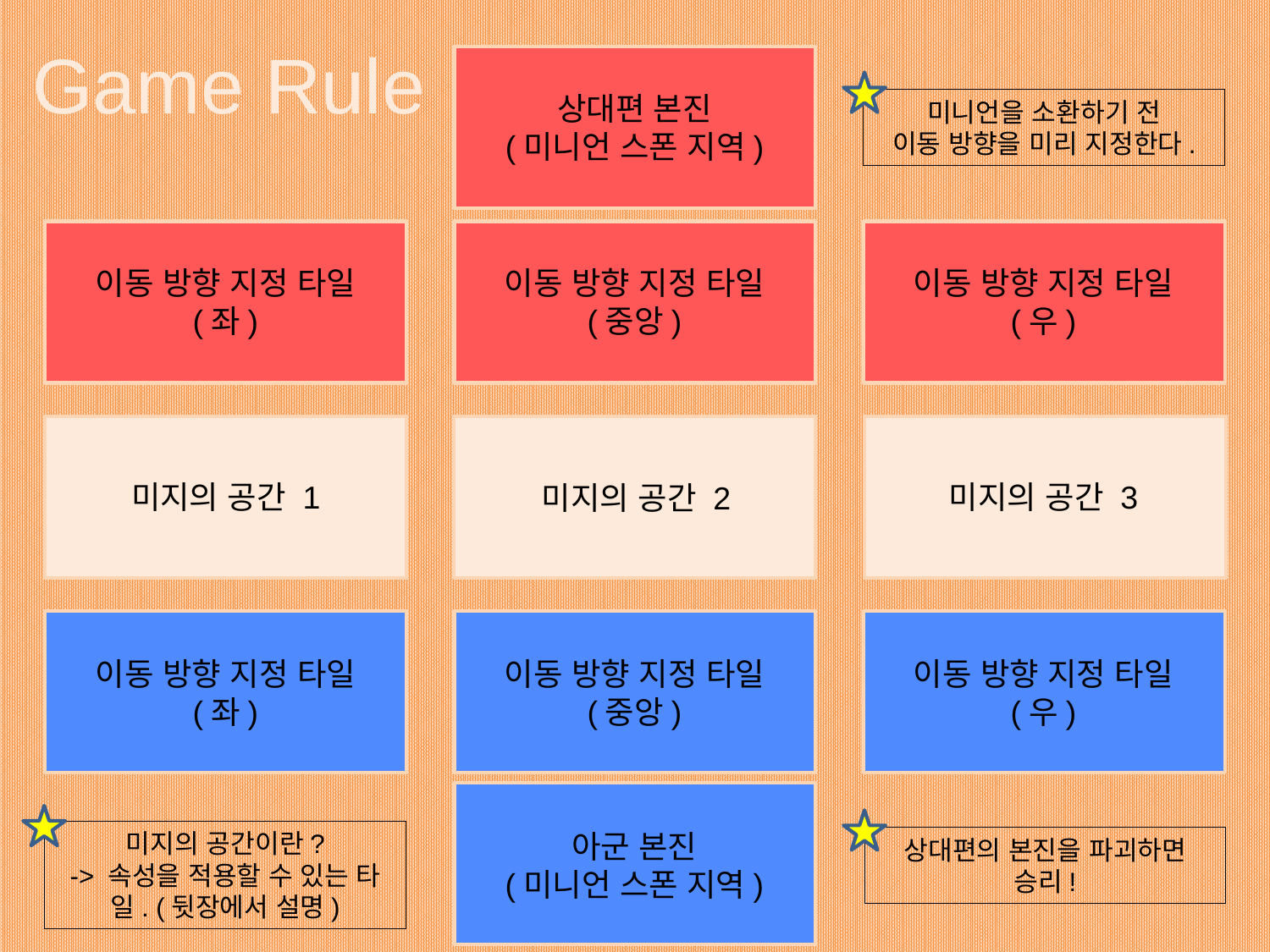

# Game Rule

상대편 본진
(미니언 스폰 지역)
미니언을 소환하기 전
이동 방향을 미리 지정한다.

이동 방향 지정 타일
(좌)
이동 방향 지정 타일
(중앙)
이동 방향 지정 타일
(우)

미지의 공간 1
미지의 공간 3
미지의 공간 2

이동 방향 지정 타일
(좌)
이동 방향 지정 타일
(중앙)
이동 방향 지정 타일
(우)

미지의 공간이란?
-> 속성을 적용할 수 있는 타일. (뒷장에서 설명)
아군 본진
(미니언 스폰 지역)
상대편의 본진을 파괴하면 승리!